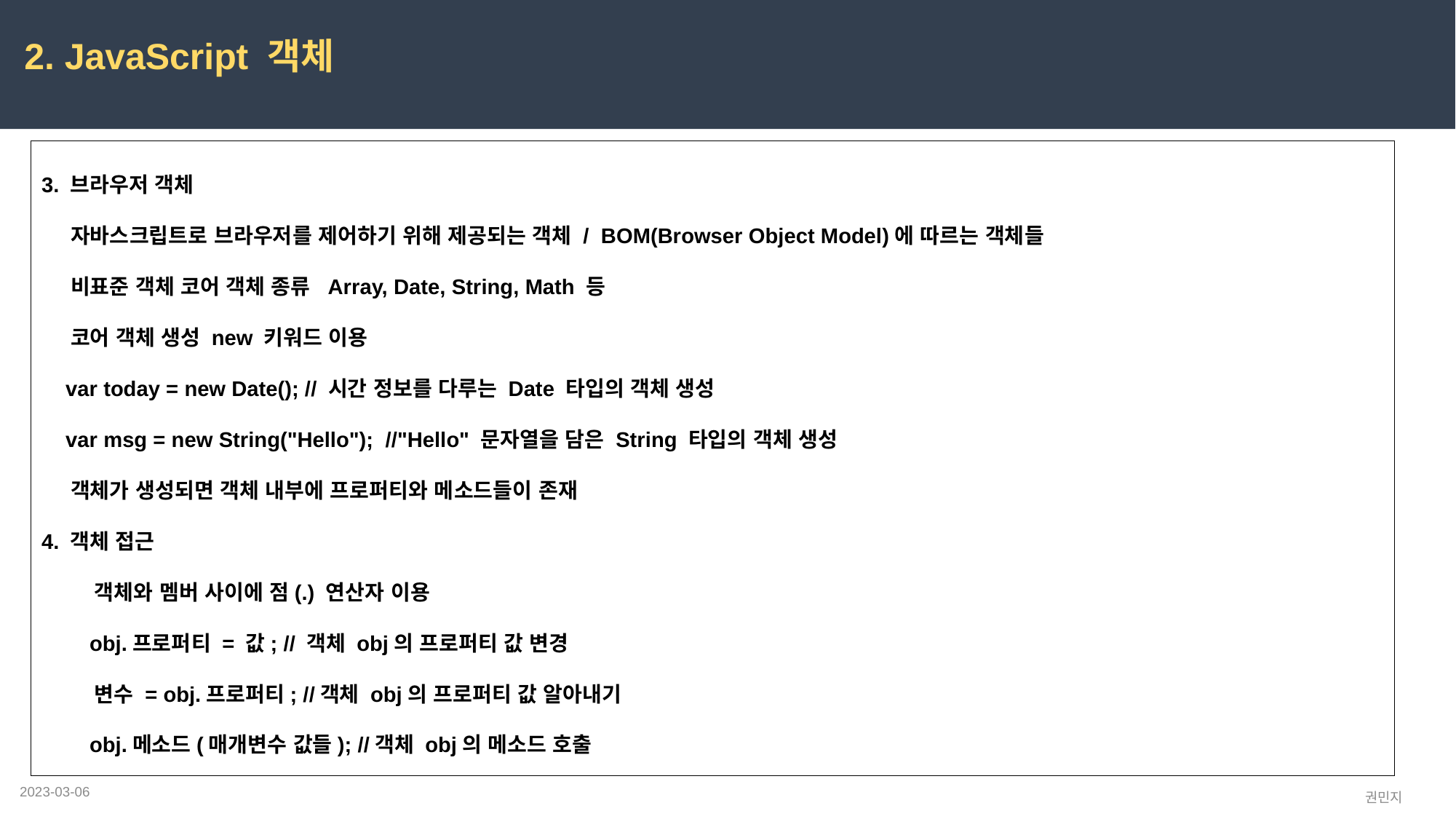

2. JavaScript 객체
3. 브라우저 객체
    자바스크립트로 브라우저를 제어하기 위해 제공되는 객체 /  BOM(Browser Object Model)에 따르는 객체들
    비표준 객체 코어 객체 종류  Array, Date, String, Math 등
    코어 객체 생성 new 키워드 이용
    var today = new Date(); // 시간 정보를 다루는 Date 타입의 객체 생성
    var msg = new String("Hello");  //"Hello" 문자열을 담은 String 타입의 객체 생성
    객체가 생성되면 객체 내부에 프로퍼티와 메소드들이 존재
4. 객체 접근
        객체와 멤버 사이에 점(.) 연산자 이용
        obj.프로퍼티 = 값; // 객체 obj의 프로퍼티 값 변경
        변수 = obj.프로퍼티; //객체 obj의 프로퍼티 값 알아내기
        obj.메소드(매개변수 값들); //객체 obj의 메소드 호출

2023-03-06
권민지